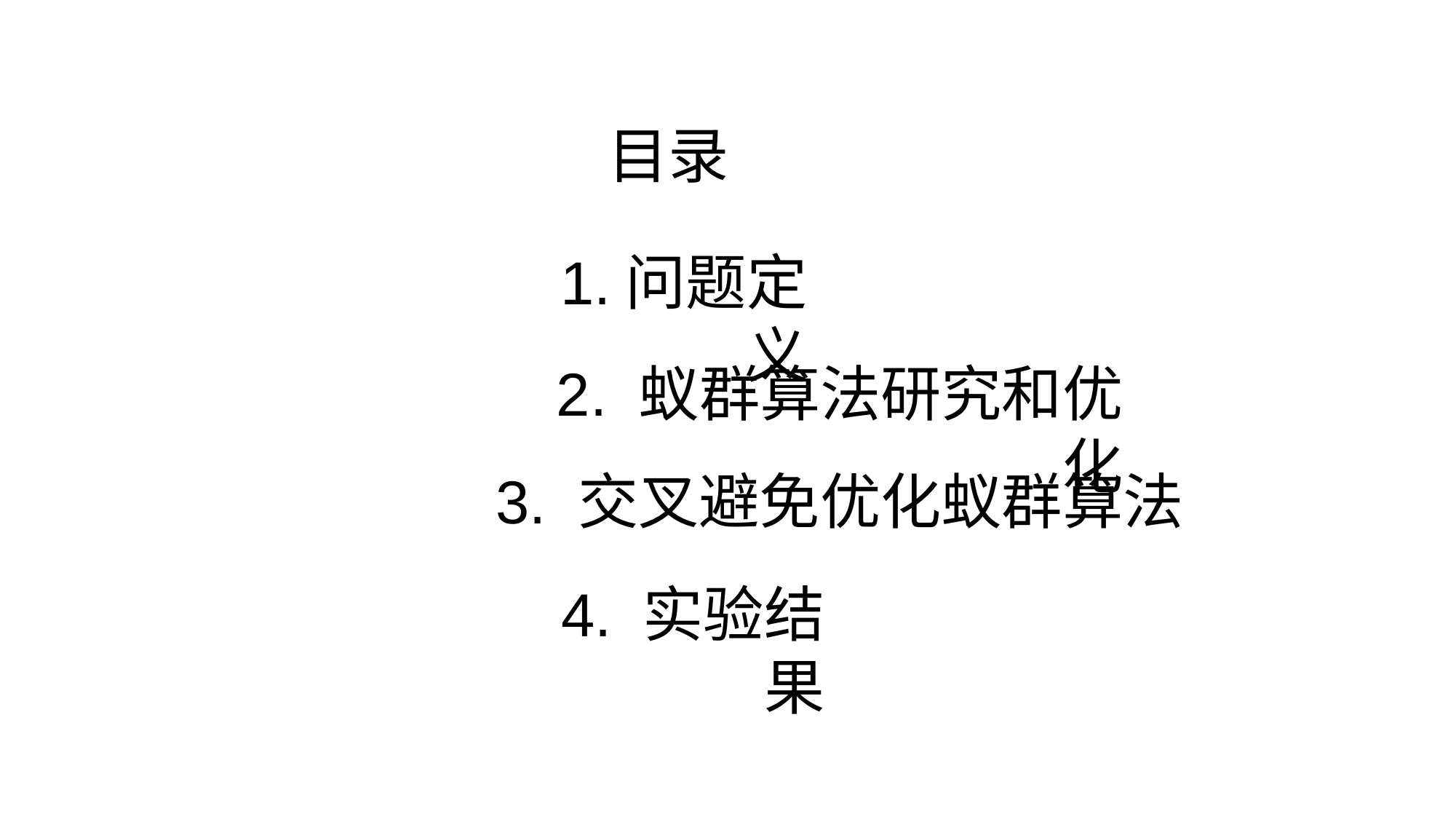

目录
1.问题定义
2. 蚁群算法研究和优化
3. 交叉避免优化蚁群算法
4. 实验结果